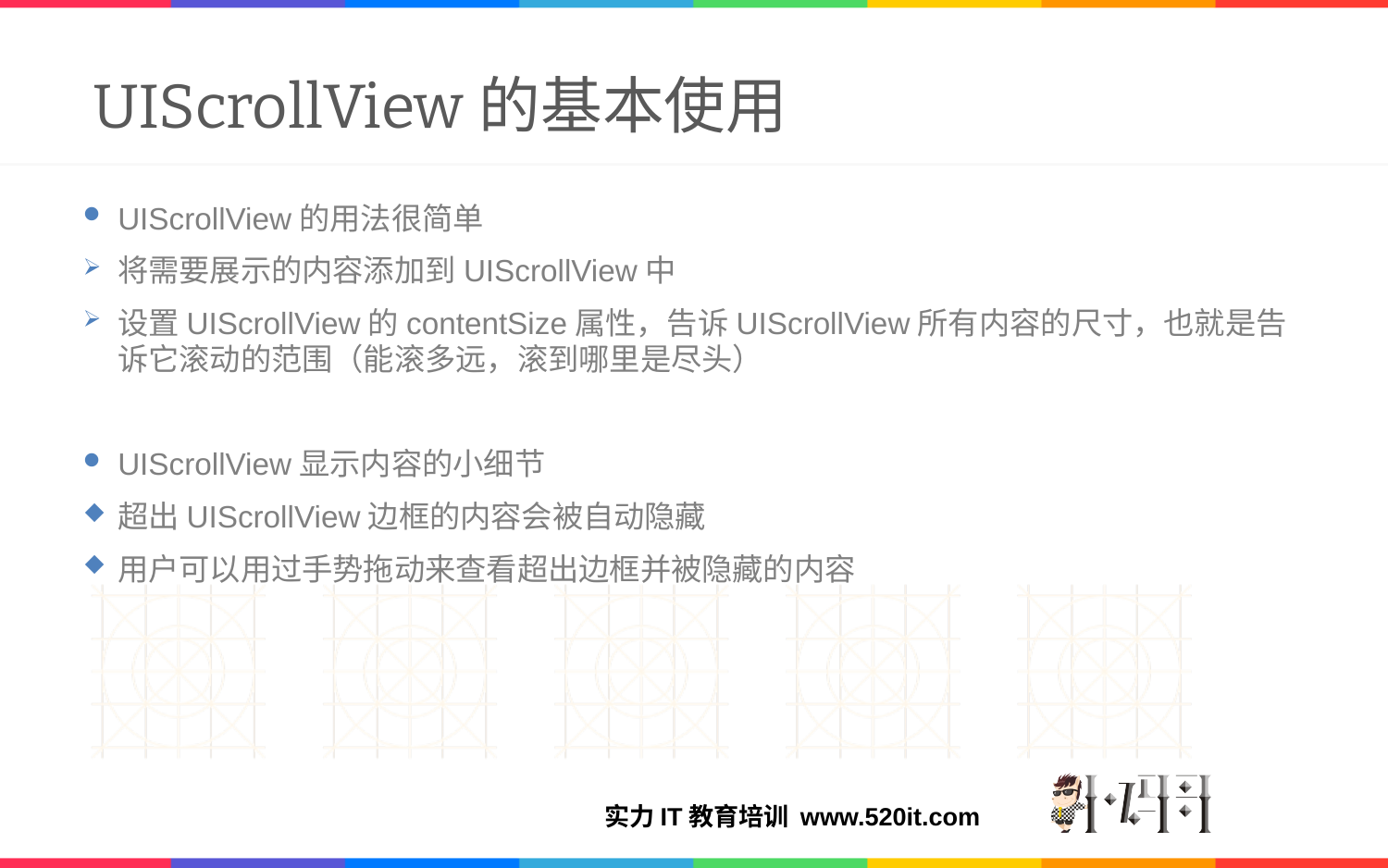

# UIScrollView的基本使用
UIScrollView的用法很简单
将需要展示的内容添加到UIScrollView中
设置UIScrollView的contentSize属性，告诉UIScrollView所有内容的尺寸，也就是告诉它滚动的范围（能滚多远，滚到哪里是尽头）

UIScrollView显示内容的小细节
超出UIScrollView边框的内容会被自动隐藏
用户可以用过手势拖动来查看超出边框并被隐藏的内容